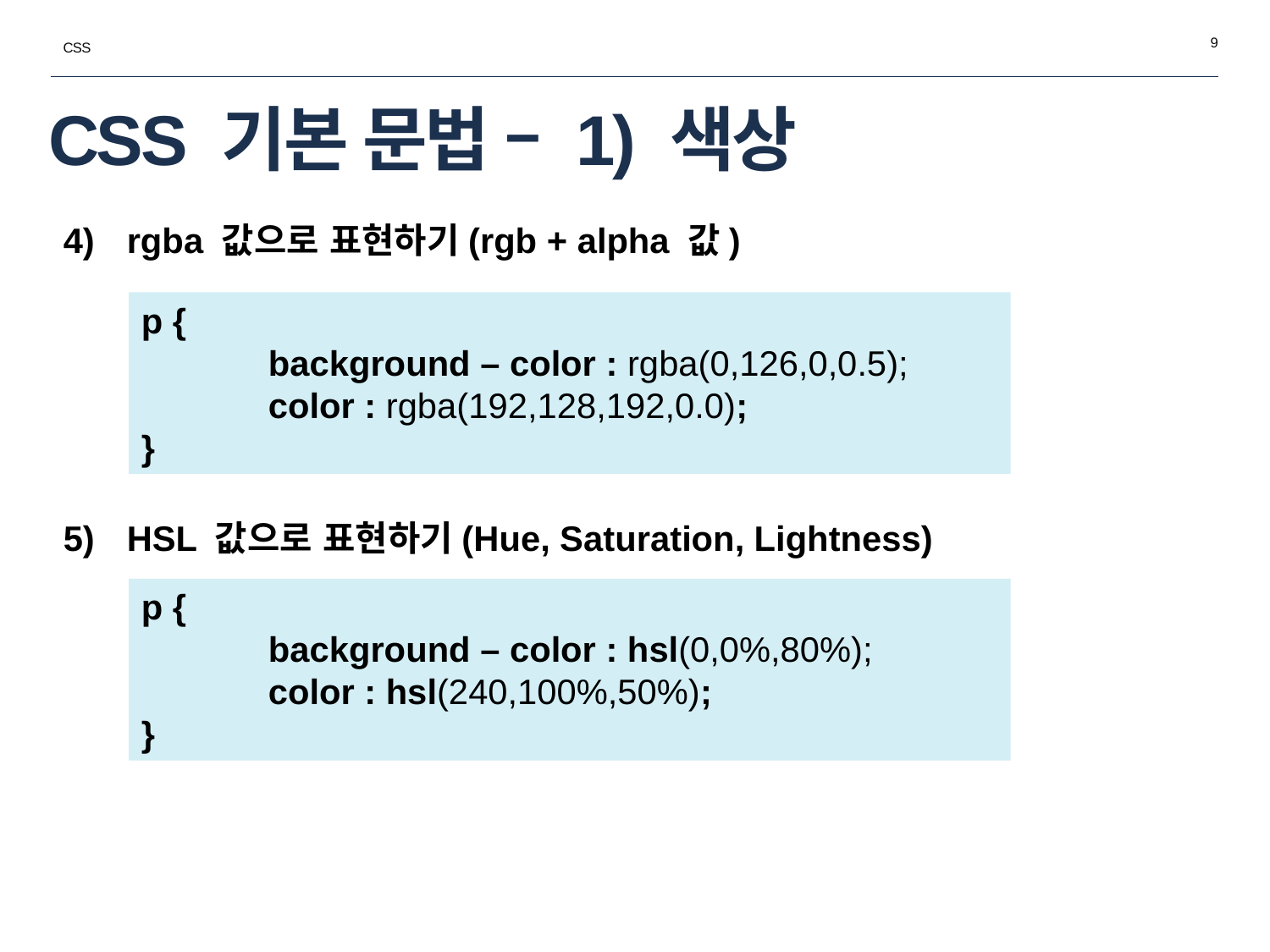

9
CSS
# CSS 기본 문법 – 1) 색상
rgba 값으로 표현하기(rgb + alpha 값)

p {
	background – color : rgba(0,126,0,0.5);
	color : rgba(192,128,192,0.0);
}
HSL 값으로 표현하기(Hue, Saturation, Lightness)

p {
	background – color : hsl(0,0%,80%);
	color : hsl(240,100%,50%);
}